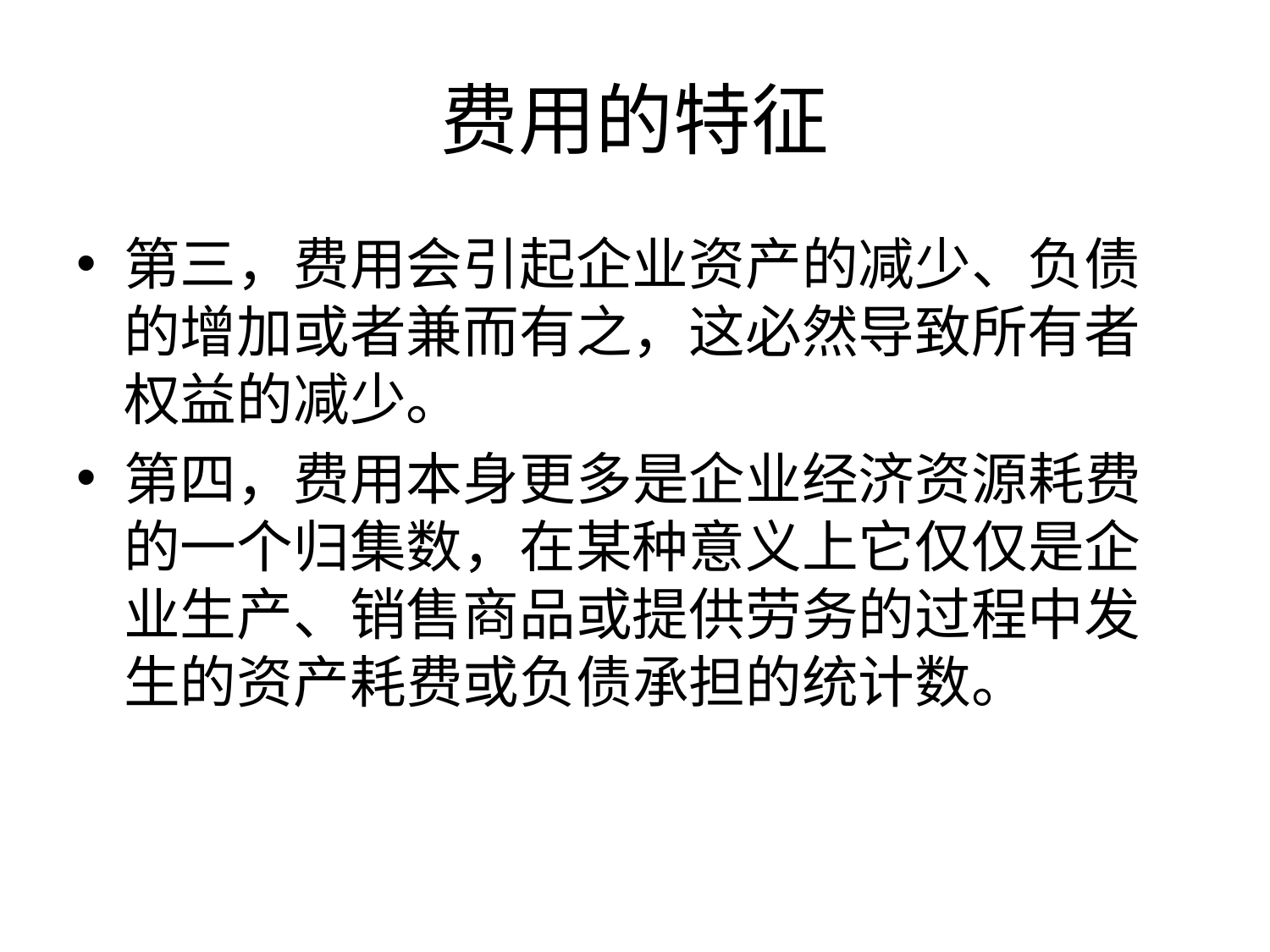

# 费用的特征
第三，费用会引起企业资产的减少、负债的增加或者兼而有之，这必然导致所有者权益的减少。
第四，费用本身更多是企业经济资源耗费的一个归集数，在某种意义上它仅仅是企业生产、销售商品或提供劳务的过程中发生的资产耗费或负债承担的统计数。